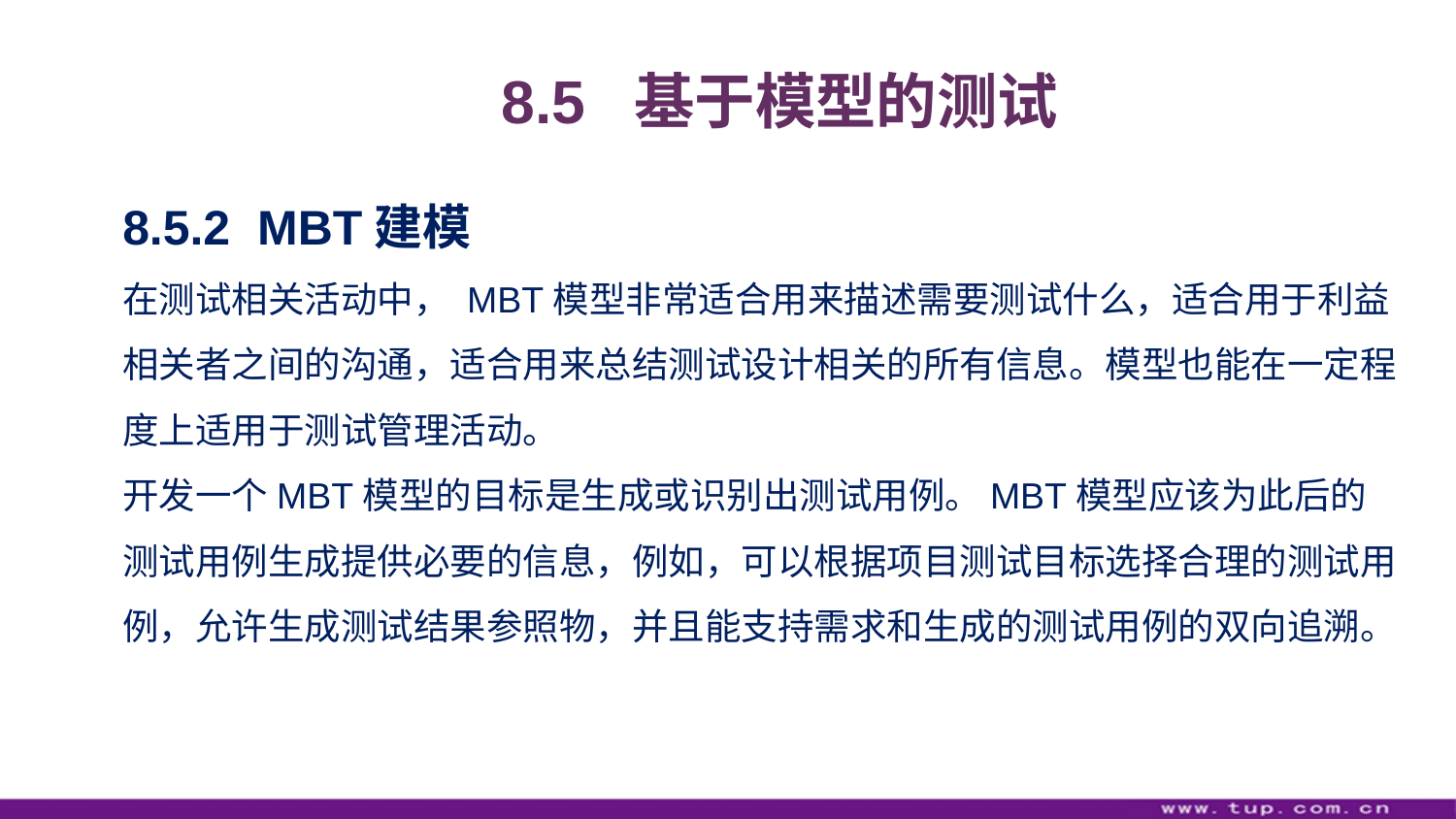

8.5  基于模型的测试

8.5.2  MBT建模
在测试相关活动中， MBT模型非常适合用来描述需要测试什么，适合用于利益相关者之间的沟通，适合用来总结测试设计相关的所有信息。模型也能在一定程度上适用于测试管理活动。
开发一个MBT模型的目标是生成或识别出测试用例。MBT模型应该为此后的测试用例生成提供必要的信息，例如，可以根据项目测试目标选择合理的测试用例，允许生成测试结果参照物，并且能支持需求和生成的测试用例的双向追溯。